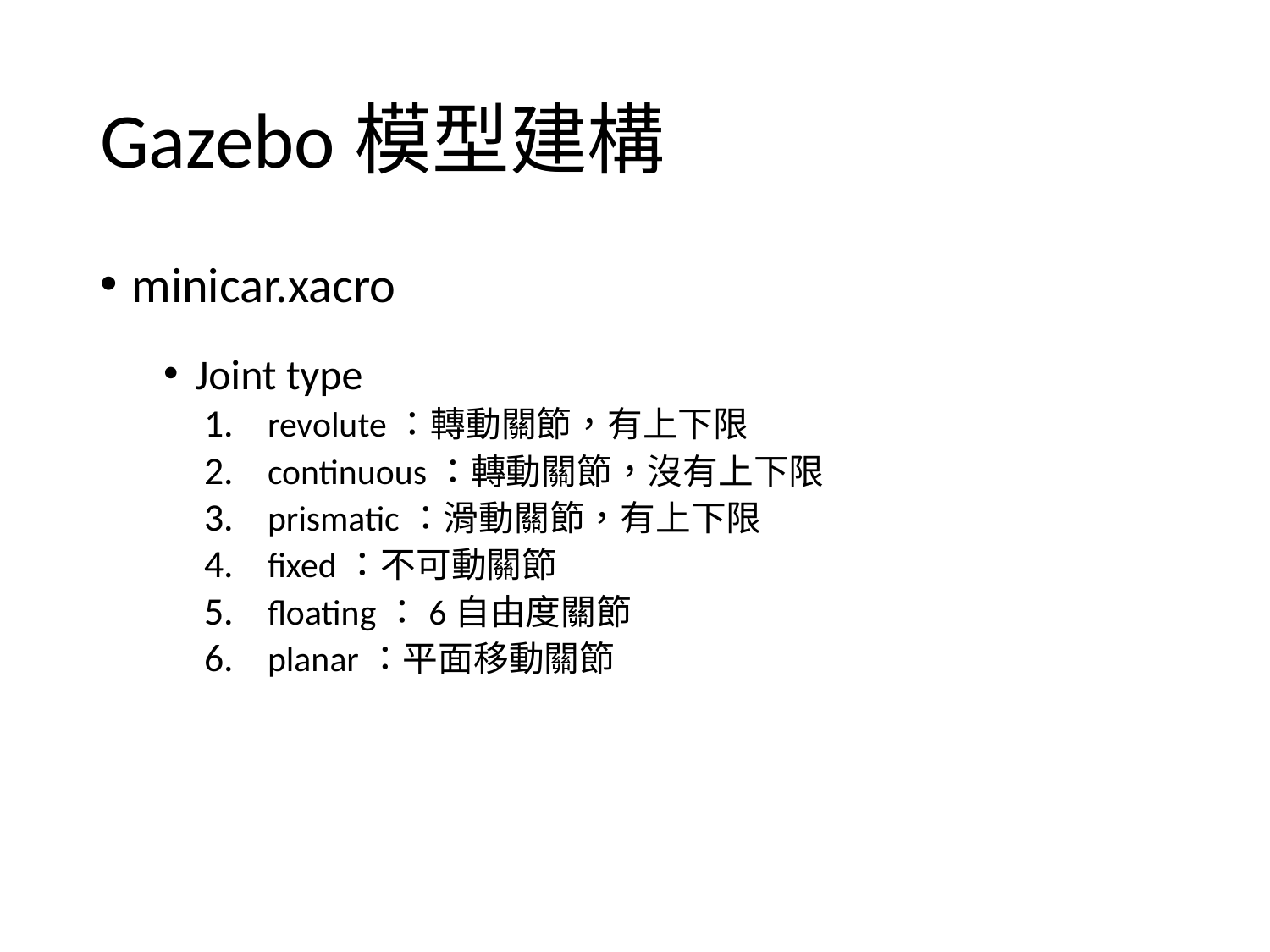

# Gazebo模型建構
minicar.xacro
Joint type
revolute：轉動關節，有上下限
continuous：轉動關節，沒有上下限
prismatic：滑動關節，有上下限
fixed：不可動關節
floating：6自由度關節
planar：平面移動關節